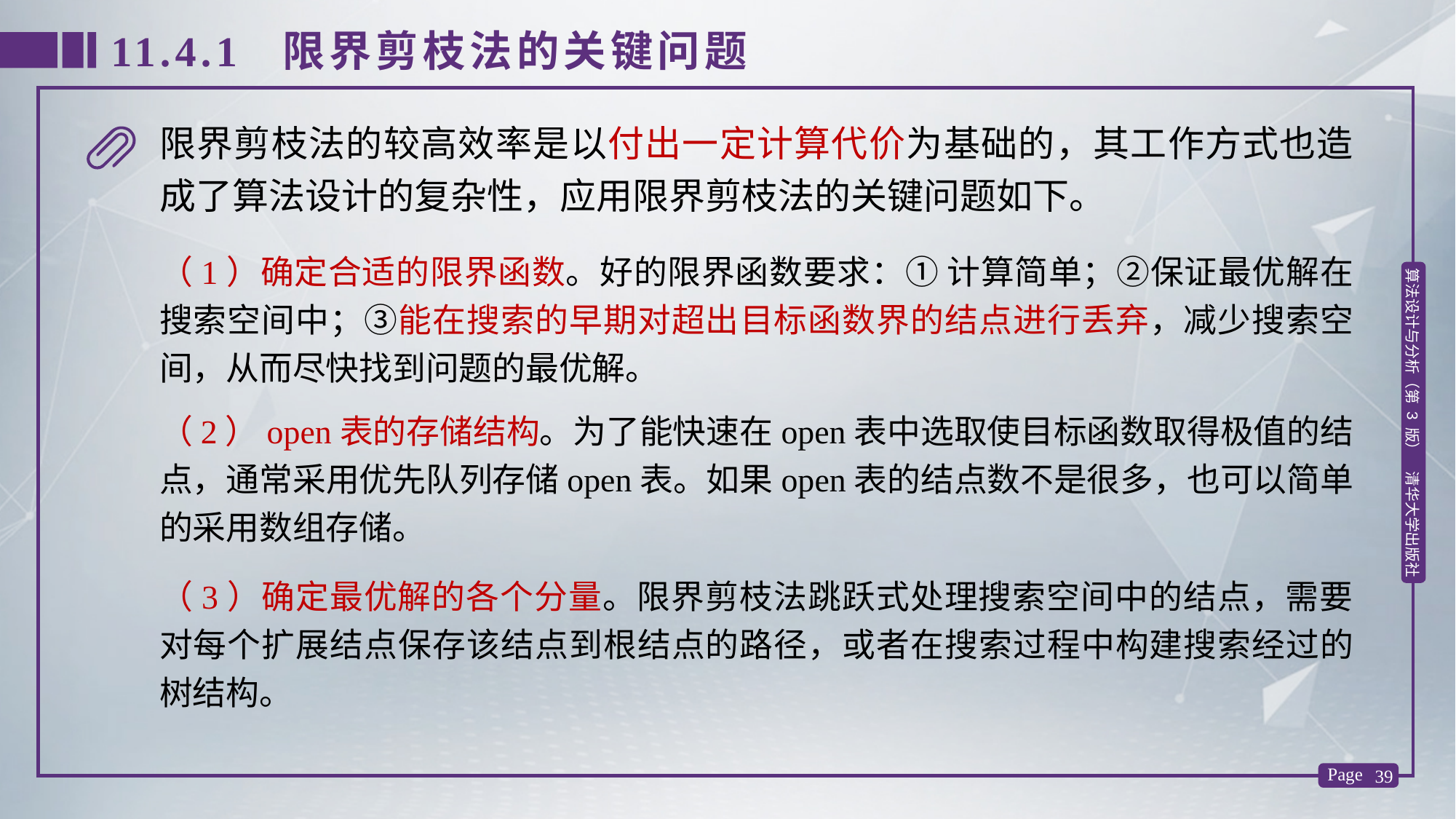

11.4.1  限界剪枝法的关键问题
限界剪枝法的较高效率是以付出一定计算代价为基础的，其工作方式也造成了算法设计的复杂性，应用限界剪枝法的关键问题如下。

（1）确定合适的限界函数。好的限界函数要求：① 计算简单；②保证最优解在搜索空间中；③能在搜索的早期对超出目标函数界的结点进行丢弃，减少搜索空间，从而尽快找到问题的最优解。
（2）open表的存储结构。为了能快速在open表中选取使目标函数取得极值的结点，通常采用优先队列存储open表。如果open表的结点数不是很多，也可以简单的采用数组存储。
（3）确定最优解的各个分量。限界剪枝法跳跃式处理搜索空间中的结点，需要对每个扩展结点保存该结点到根结点的路径，或者在搜索过程中构建搜索经过的树结构。